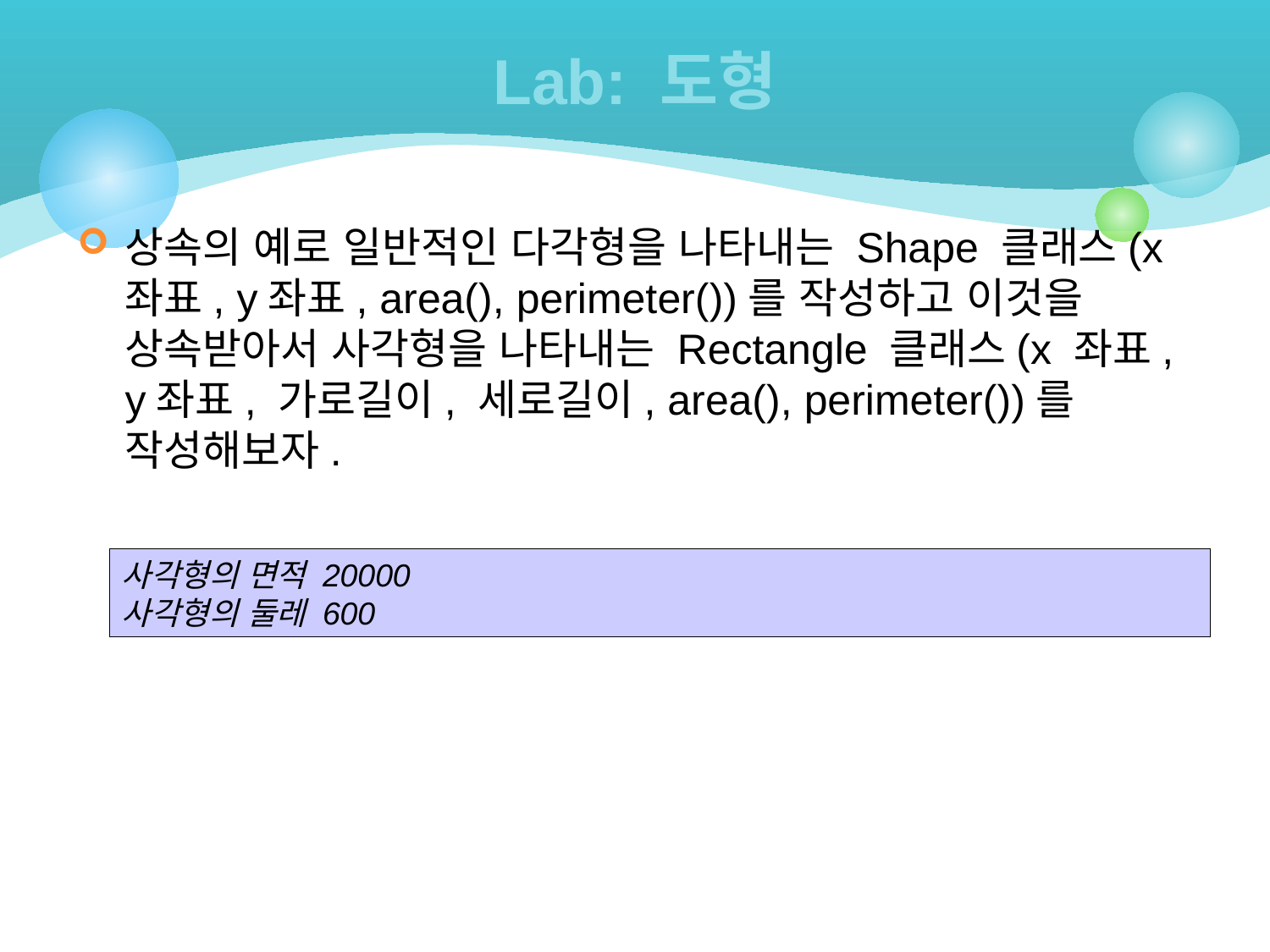

# Lab: 도형
상속의 예로 일반적인 다각형을 나타내는 Shape 클래스(x 좌표, y좌표, area(), perimeter())를 작성하고 이것을 상속받아서 사각형을 나타내는 Rectangle 클래스(x 좌표, y좌표, 가로길이, 세로길이, area(), perimeter())를 작성해보자.

사각형의 면적 20000
사각형의 둘레 600